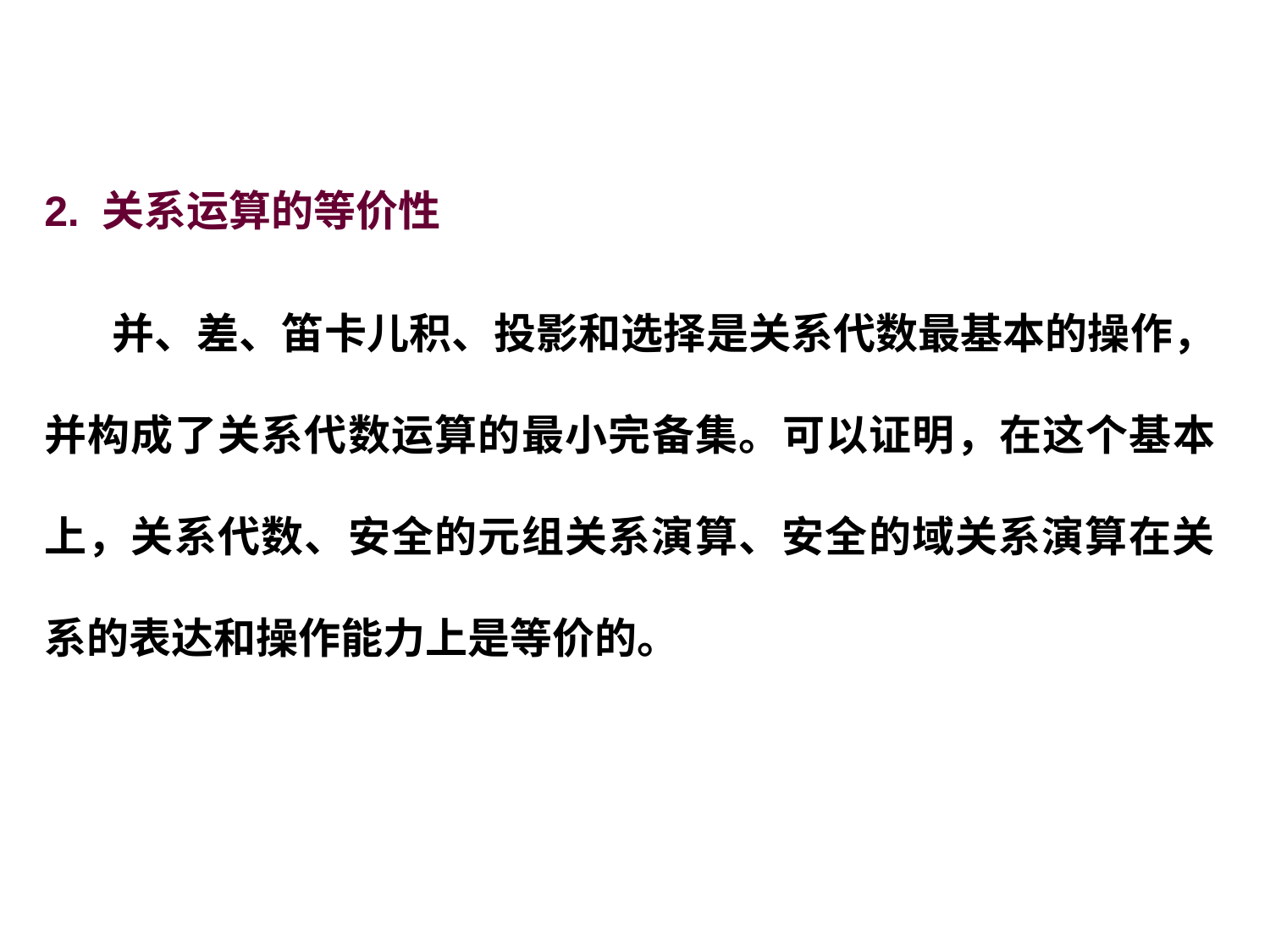

2. 关系运算的等价性
      并、差、笛卡儿积、投影和选择是关系代数最基本的操作，并构成了关系代数运算的最小完备集。可以证明，在这个基本上，关系代数、安全的元组关系演算、安全的域关系演算在关系的表达和操作能力上是等价的。